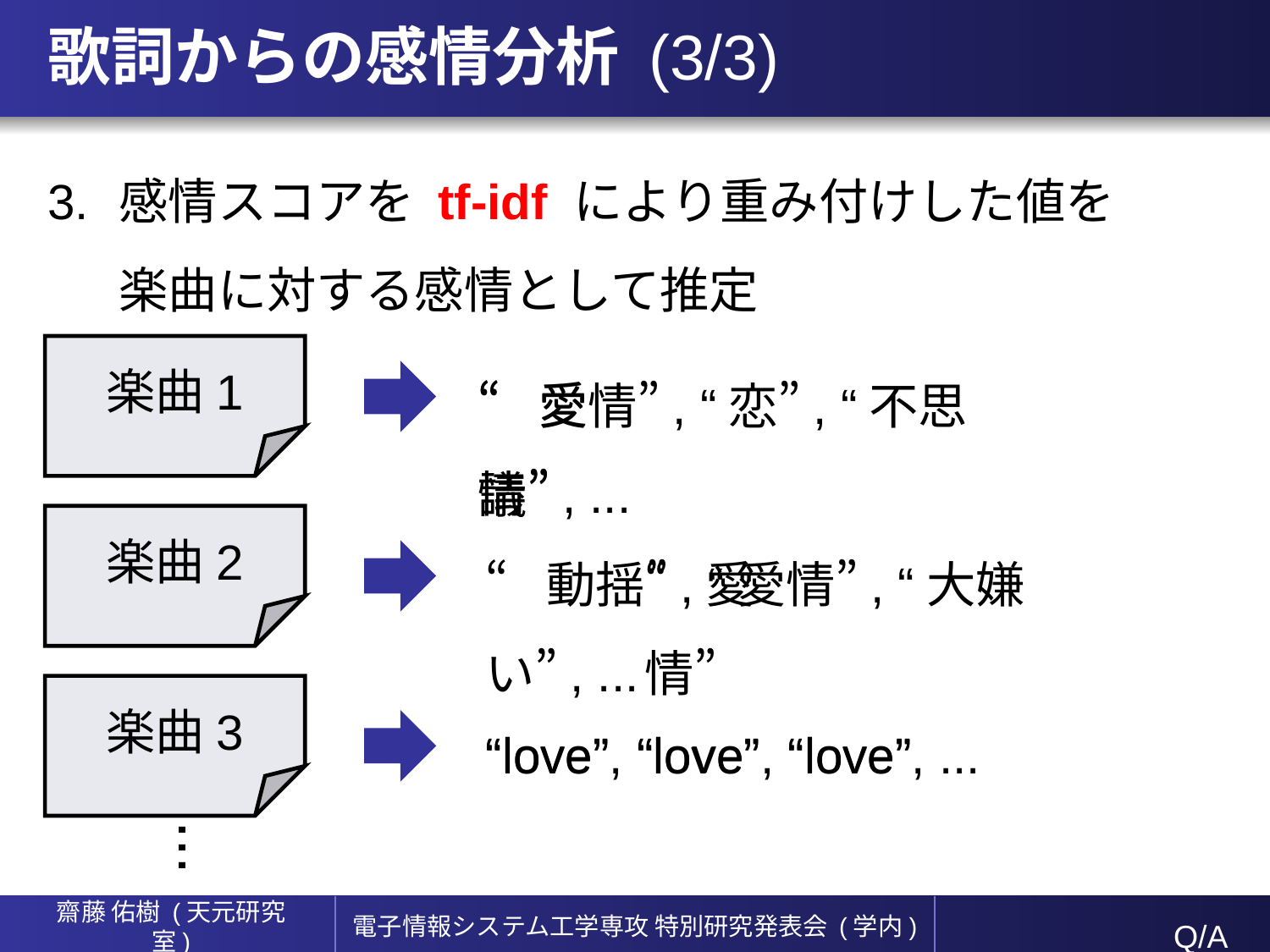

# 歌詞からの感情分析 (3/3)
感情スコアを tf-idf により重み付けした値を
楽曲に対する感情として推定

楽曲1
“愛情”
“愛情”, “恋”, “不思議”, ...

楽曲2
“動揺”, “愛情”, “大嫌い”, ...
“愛情”

楽曲3
“love”
“love”
“love”
“love”, “love”, “love”, ...

...
Q/A